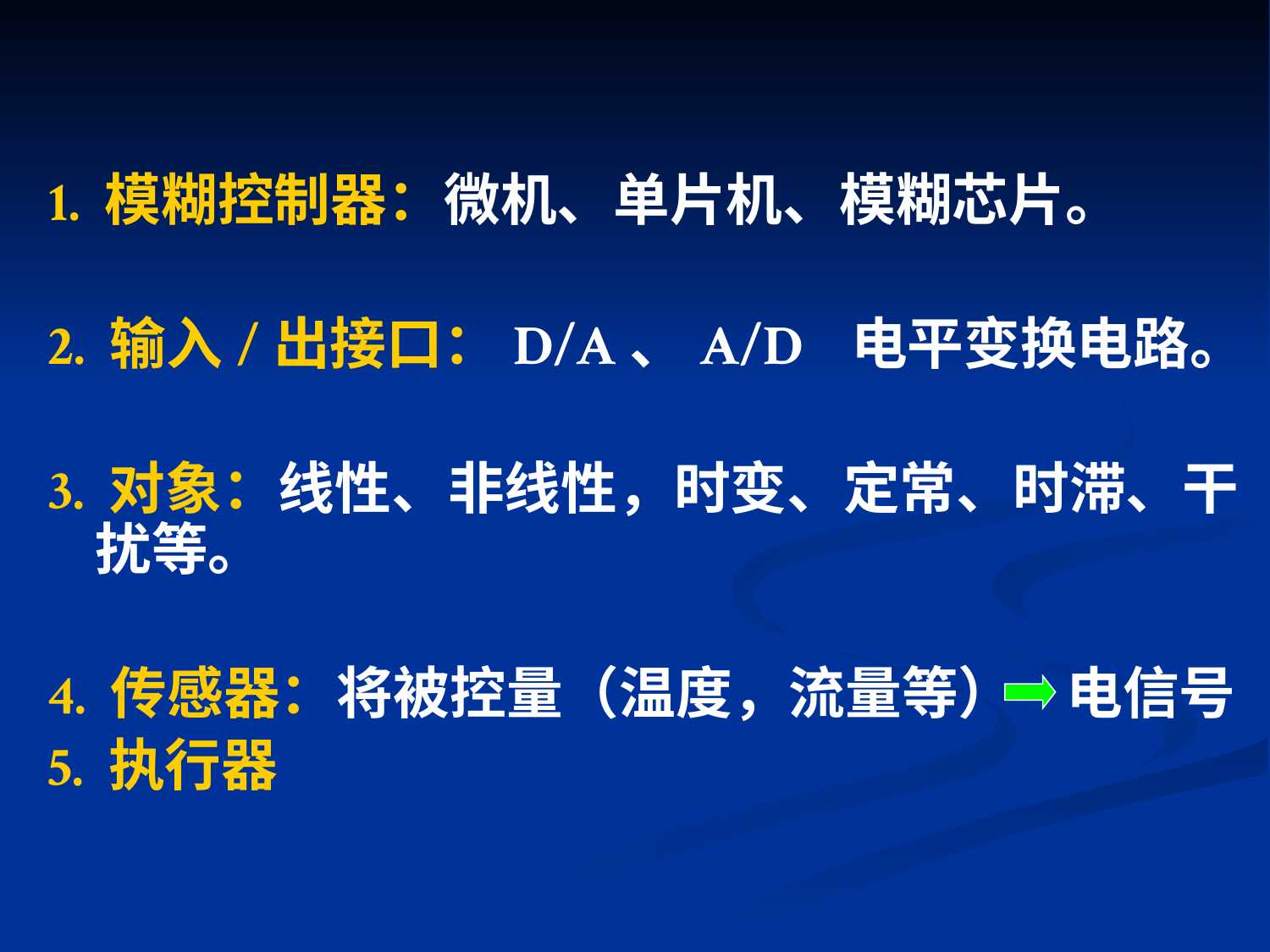

1. 模糊控制器：微机、单片机、模糊芯片。

2. 输入/出接口：D/A、A/D   电平变换电路。

3. 对象：线性、非线性，时变、定常、时滞、干扰等。

4. 传感器：将被控量（温度，流量等）    电信号
5. 执行器